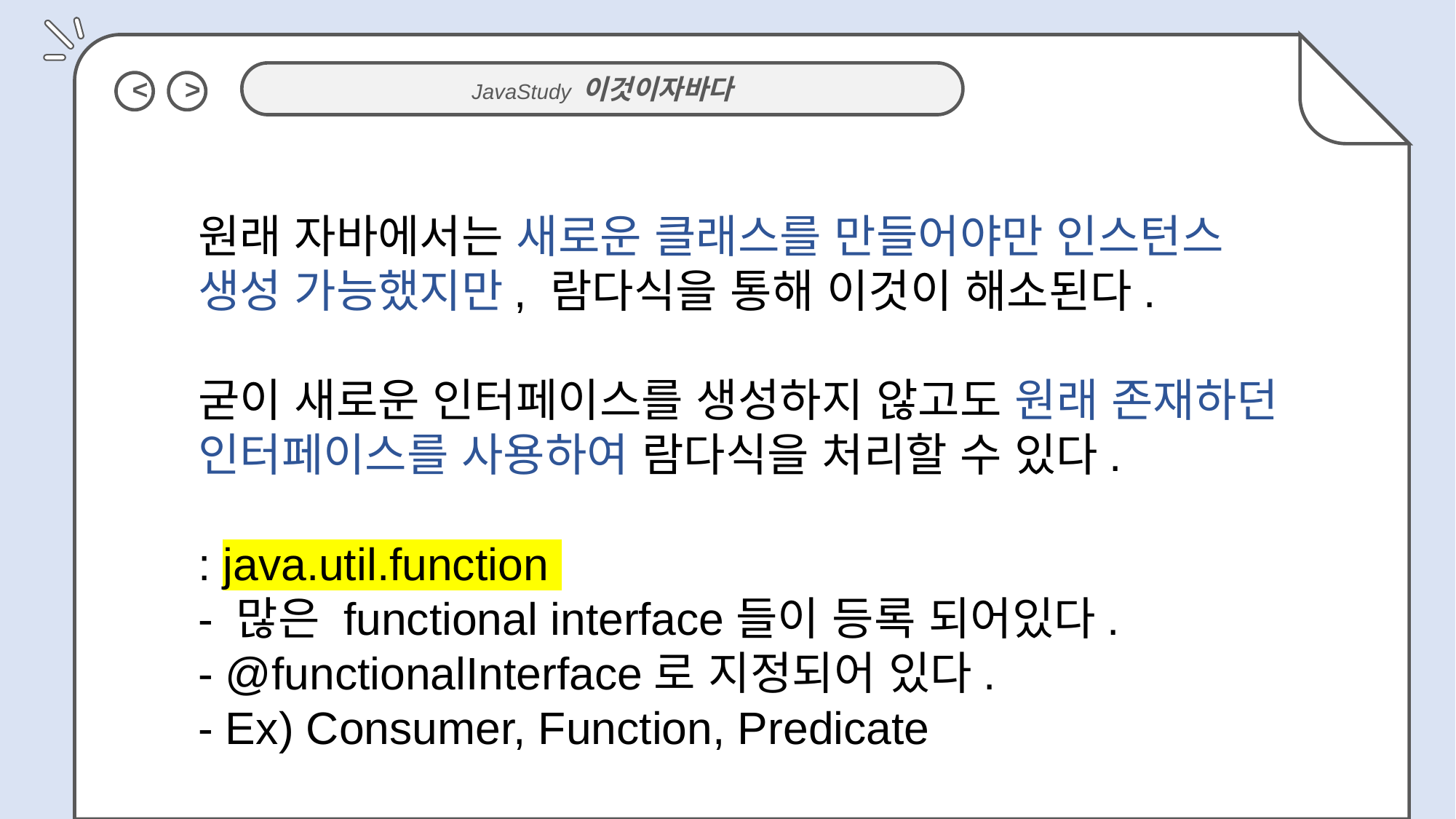

원래 자바에서는 새로운 클래스를 만들어야만 인스턴스 생성 가능했지만, 람다식을 통해 이것이 해소된다.

굳이 새로운 인터페이스를 생성하지 않고도 원래 존재하던 인터페이스를 사용하여 람다식을 처리할 수 있다.

: java.util.function
- 많은 functional interface들이 등록 되어있다.
- @functionalInterface로 지정되어 있다.
- Ex) Consumer, Function, Predicate